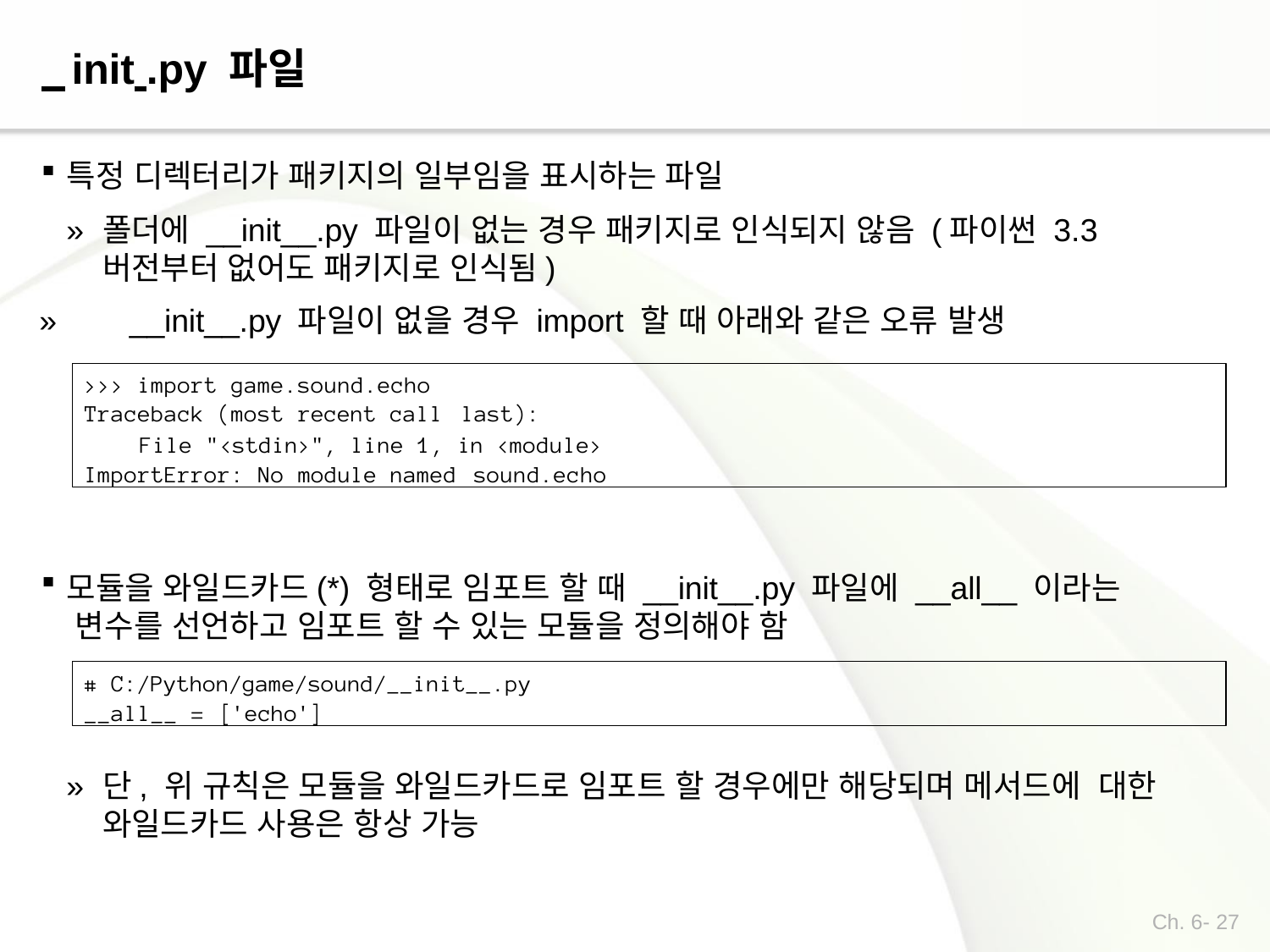

# init .py 파일
특정 디렉터리가 패키지의 일부임을 표시하는 파일
»	폴더에 __init__.py 파일이 없는 경우 패키지로 인식되지 않음 (파이썬 3.3  버전부터 없어도 패키지로 인식됨)
»	__init__.py 파일이 없을 경우 import 할 때 아래와 같은 오류 발생
>>> import game.sound.echo  Traceback (most recent call last):
File "<stdin>", line 1, in <module>  ImportError: No module named sound.echo
모듈을 와일드카드(*) 형태로 임포트 할 때 __init__.py 파일에 __all__ 이라는  변수를 선언하고 임포트 할 수 있는 모듈을 정의해야 함
# C:/Python/game/sound/__init__.py
__all__ = ['echo']
»	단, 위 규칙은 모듈을 와일드카드로 임포트 할 경우에만 해당되며 메서드에  대한 와일드카드 사용은 항상 가능
Ch. 6- 27